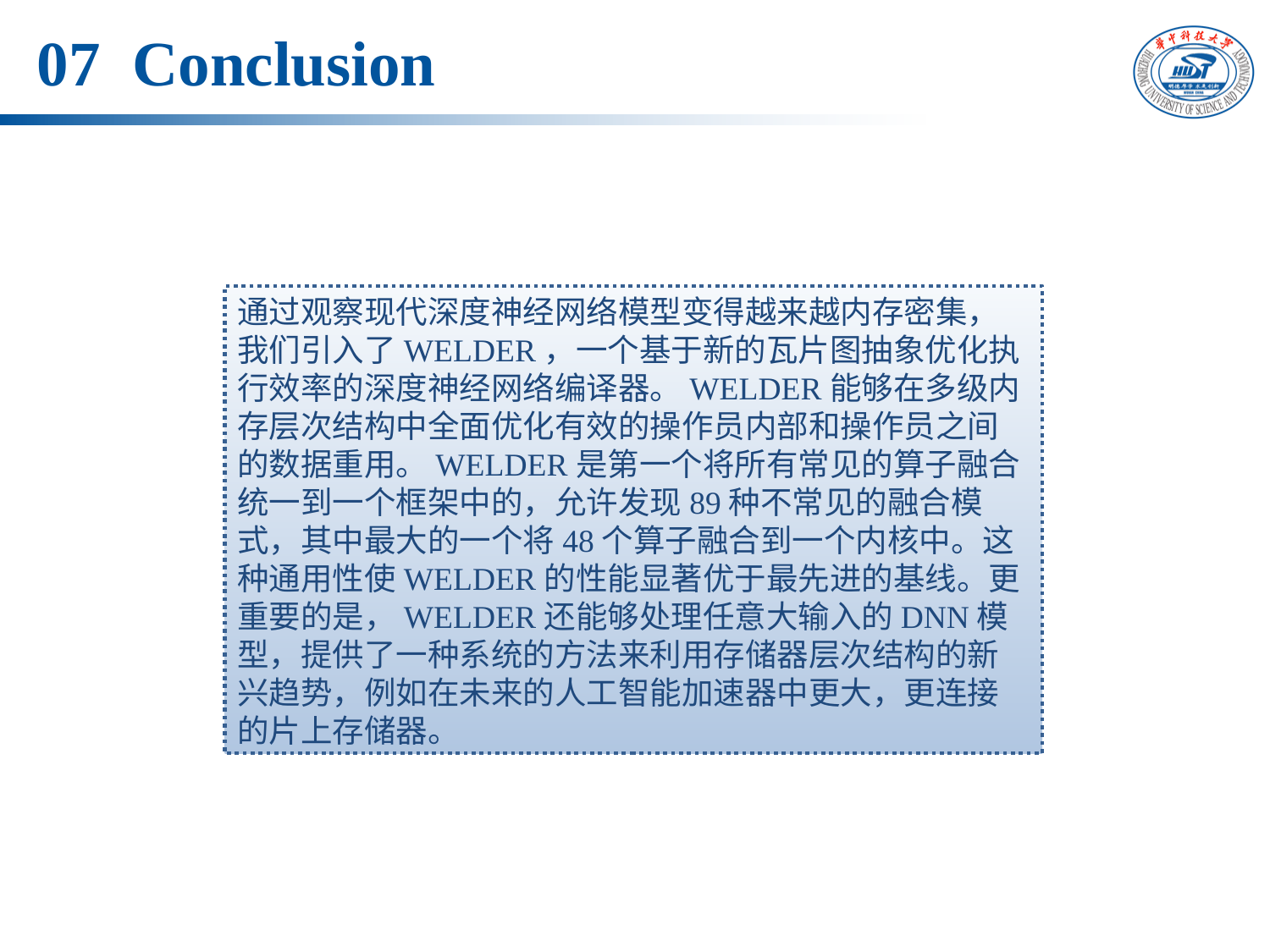

07  Conclusion
通过观察现代深度神经网络模型变得越来越内存密集，我们引入了WELDER，一个基于新的瓦片图抽象优化执行效率的深度神经网络编译器。WELDER能够在多级内存层次结构中全面优化有效的操作员内部和操作员之间的数据重用。WELDER是第一个将所有常见的算子融合统一到一个框架中的，允许发现89种不常见的融合模式，其中最大的一个将48个算子融合到一个内核中。这种通用性使WELDER的性能显著优于最先进的基线。更重要的是，WELDER还能够处理任意大输入的DNN模型，提供了一种系统的方法来利用存储器层次结构的新兴趋势，例如在未来的人工智能加速器中更大，更连接的片上存储器。